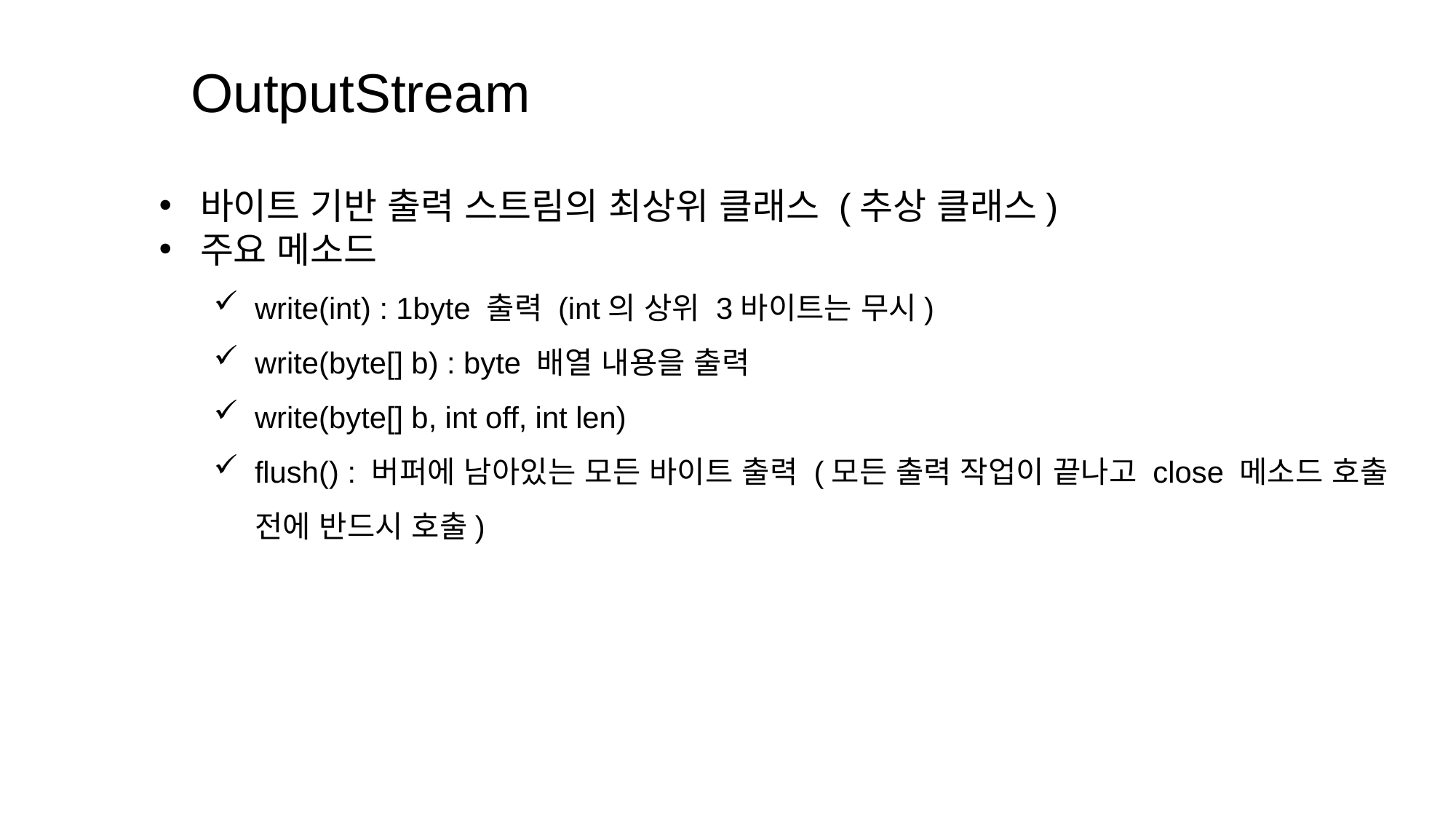

OutputStream
바이트 기반 출력 스트림의 최상위 클래스 (추상 클래스)
주요 메소드
write(int) : 1byte 출력 (int의 상위 3바이트는 무시)
write(byte[] b) : byte 배열 내용을 출력
write(byte[] b, int off, int len)
flush() : 버퍼에 남아있는 모든 바이트 출력 (모든 출력 작업이 끝나고 close 메소드 호출 전에 반드시 호출)